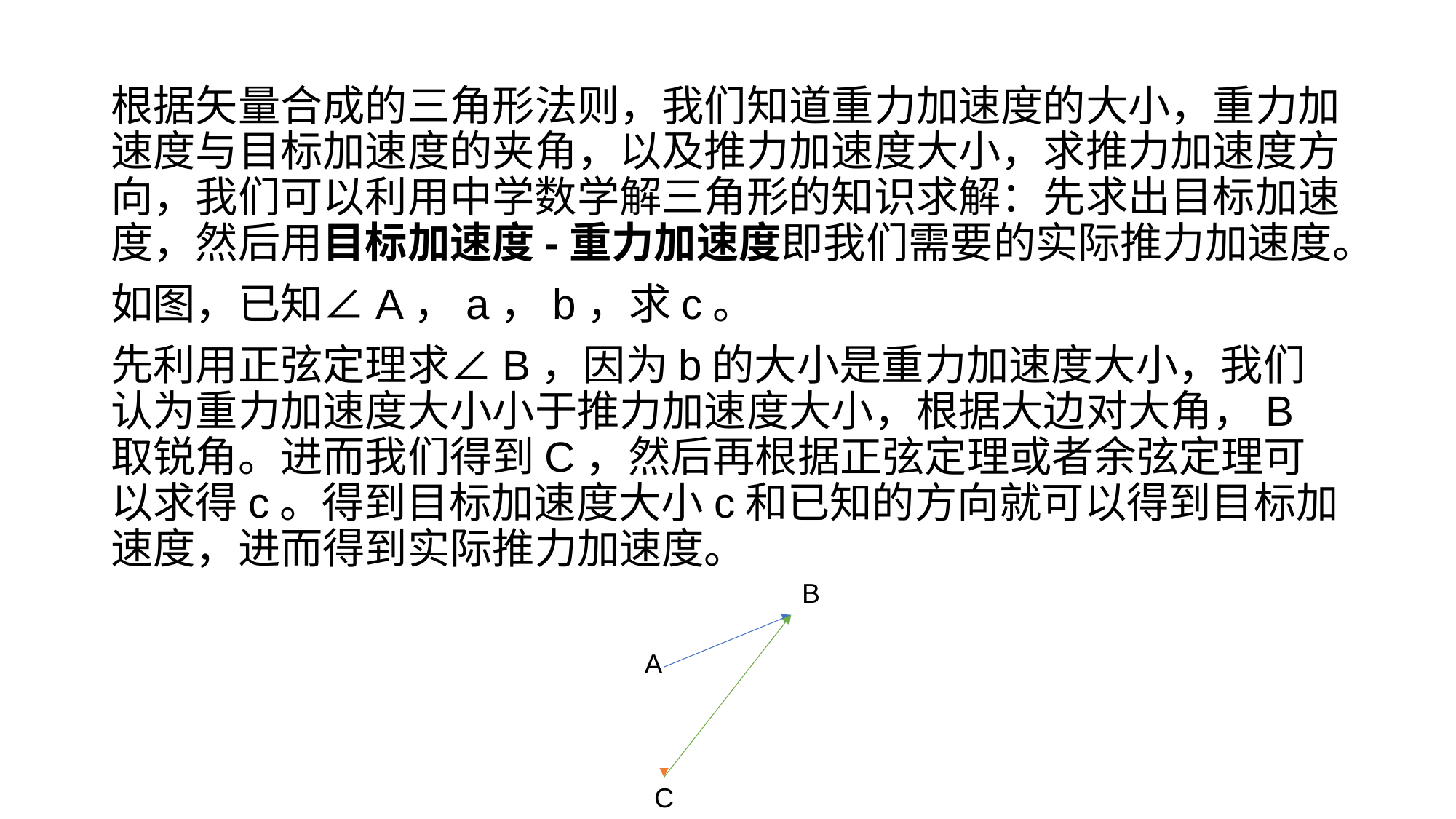

根据矢量合成的三角形法则，我们知道重力加速度的大小，重力加速度与目标加速度的夹角，以及推力加速度大小，求推力加速度方向，我们可以利用中学数学解三角形的知识求解：先求出目标加速度，然后用目标加速度-重力加速度即我们需要的实际推力加速度。
如图，已知∠A，a，b，求c。
先利用正弦定理求∠B，因为b的大小是重力加速度大小，我们认为重力加速度大小小于推力加速度大小，根据大边对大角，B取锐角。进而我们得到C，然后再根据正弦定理或者余弦定理可以求得c。得到目标加速度大小c和已知的方向就可以得到目标加速度，进而得到实际推力加速度。

B
A
C